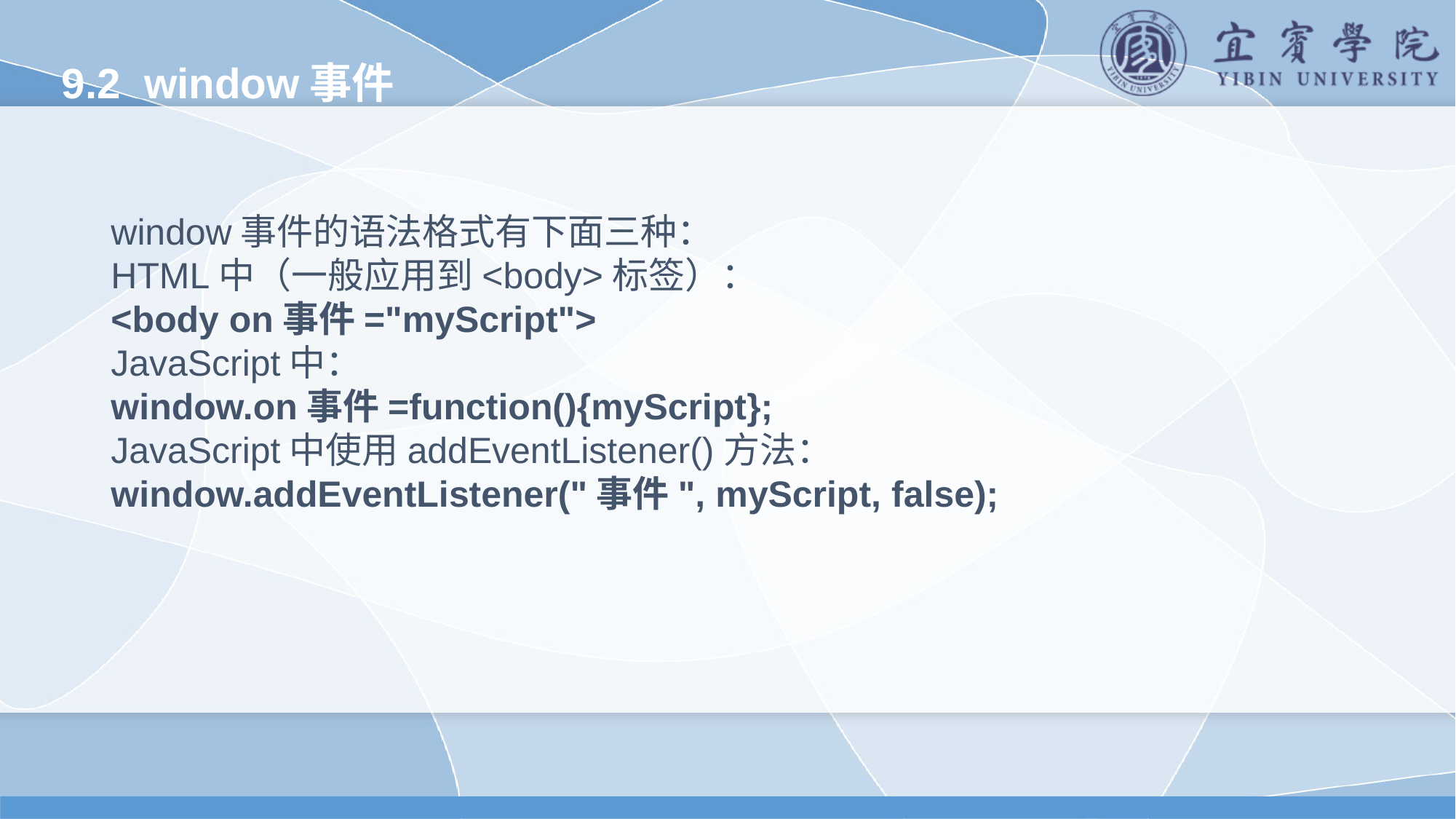

9.2  window事件
window事件的语法格式有下面三种：
HTML中（一般应用到<body>标签）：
<body on事件="myScript">
JavaScript中：
window.on事件=function(){myScript};
JavaScript中使用addEventListener()方法：
window.addEventListener("事件", myScript, false);